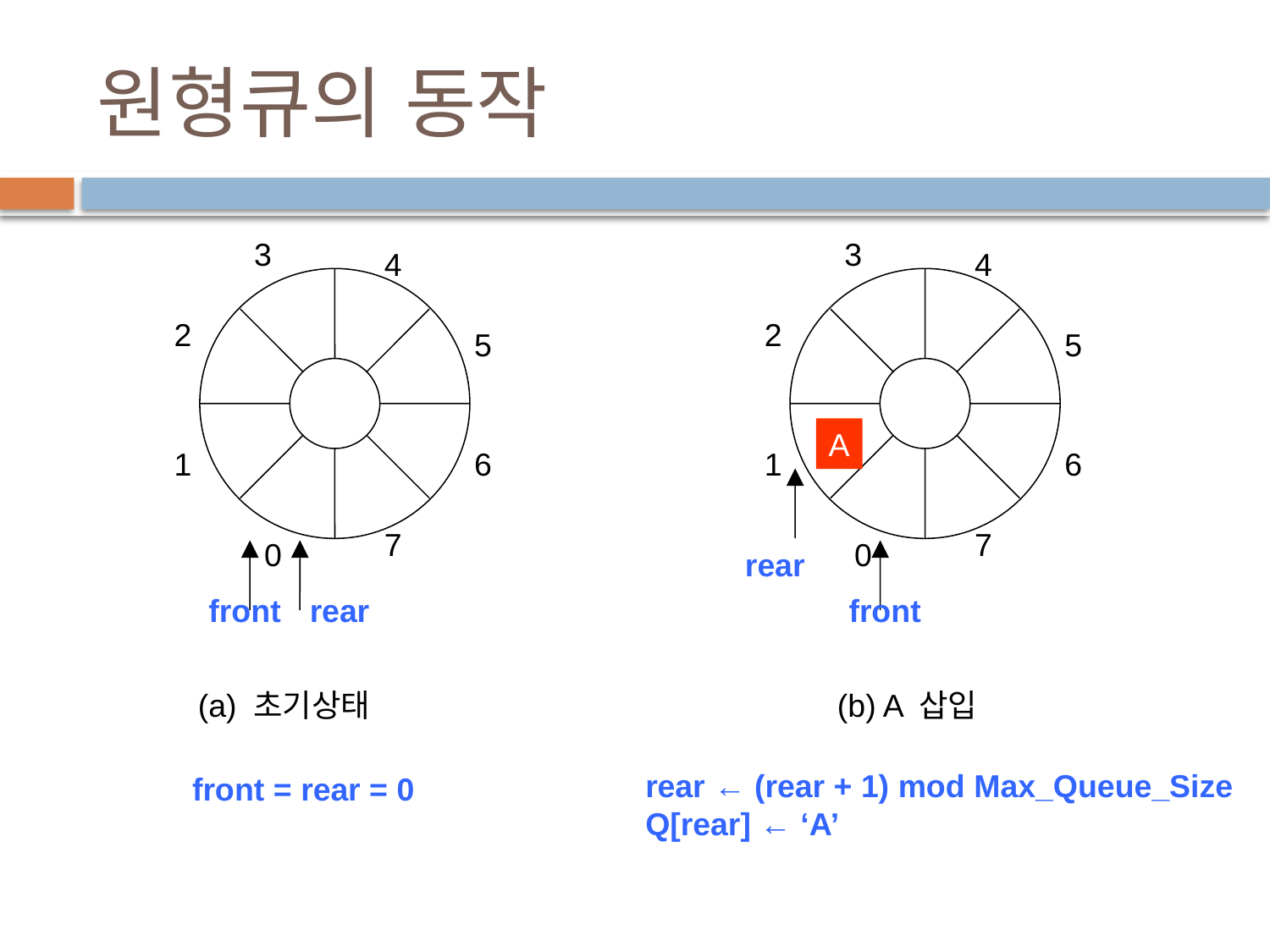

# 원형큐의 동작
3
3
4
4

2
2
5
5
A
1
6
1
6

7
7
0
0
rear

front
rear
front
(a) 초기상태
(b) A 삽입
rear ← (rear + 1) mod Max_Queue_Size
Q[rear] ← ‘A’

front = rear = 0